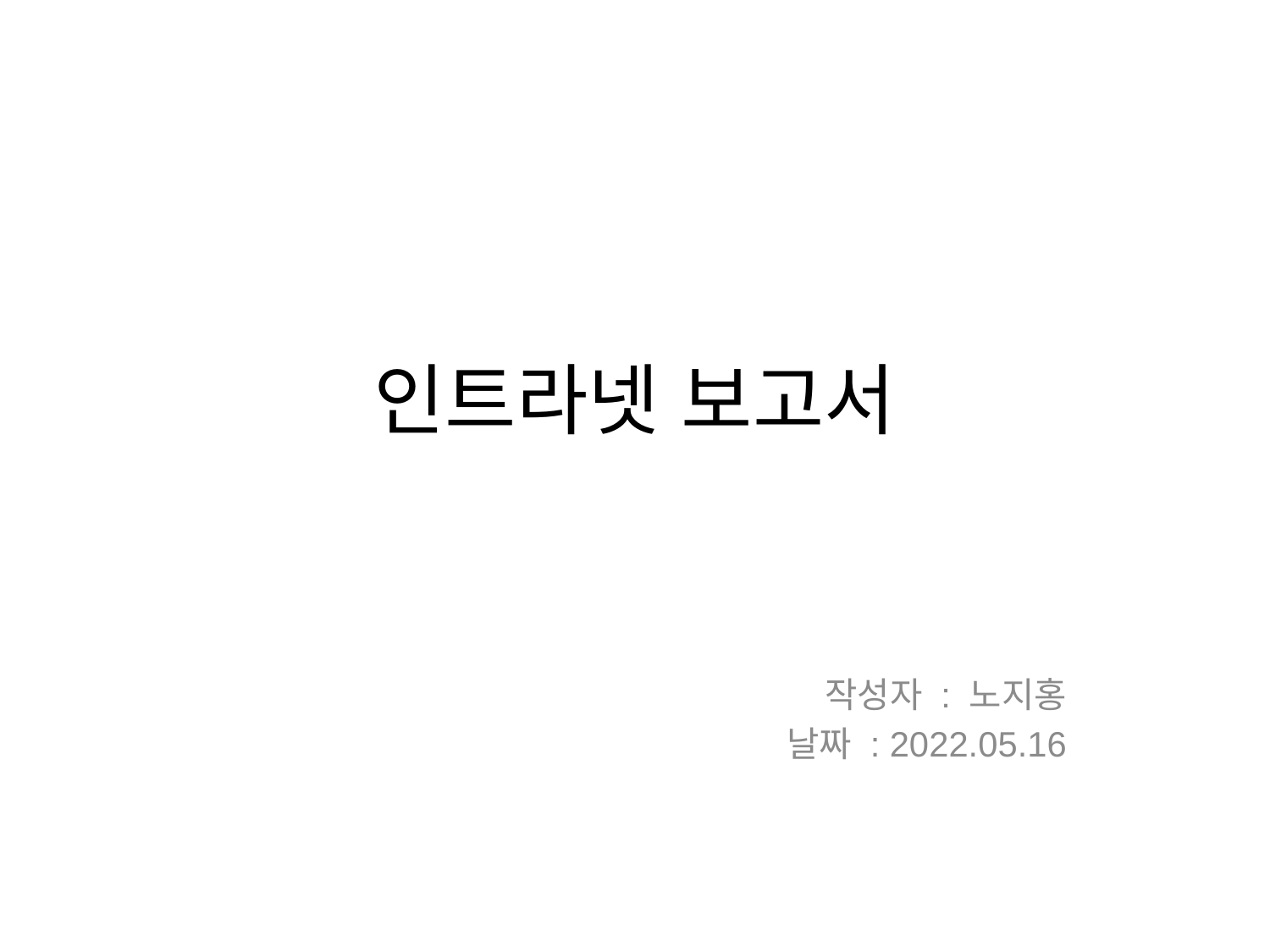

# 인트라넷 보고서
작성자 : 노지홍
날짜 : 2022.05.16